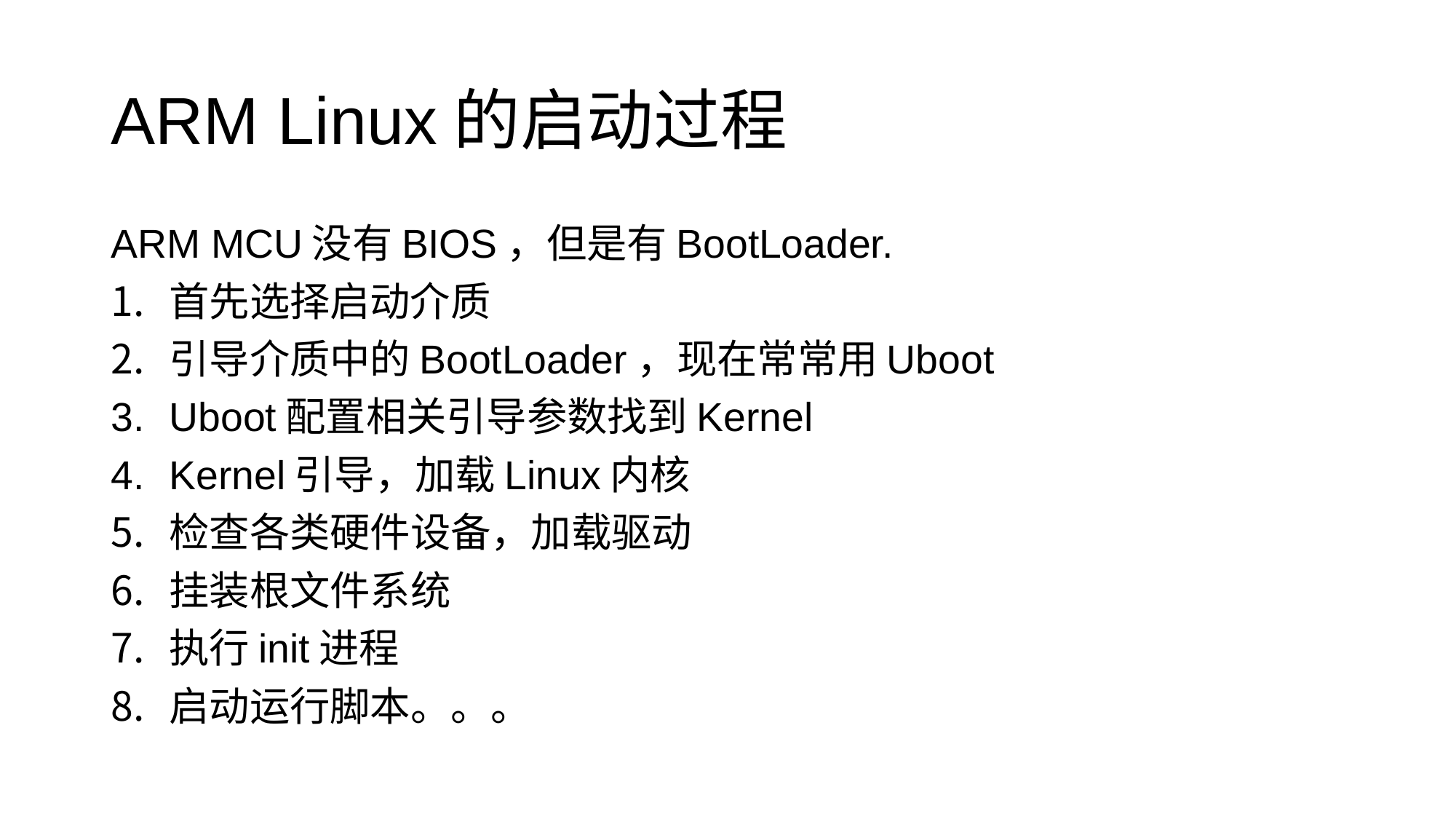

# ARM Linux的启动过程
ARM MCU没有BIOS，但是有BootLoader.
首先选择启动介质
引导介质中的BootLoader，现在常常用Uboot
Uboot配置相关引导参数找到Kernel
Kernel引导，加载Linux内核
检查各类硬件设备，加载驱动
挂装根文件系统
执行init进程
启动运行脚本。。。